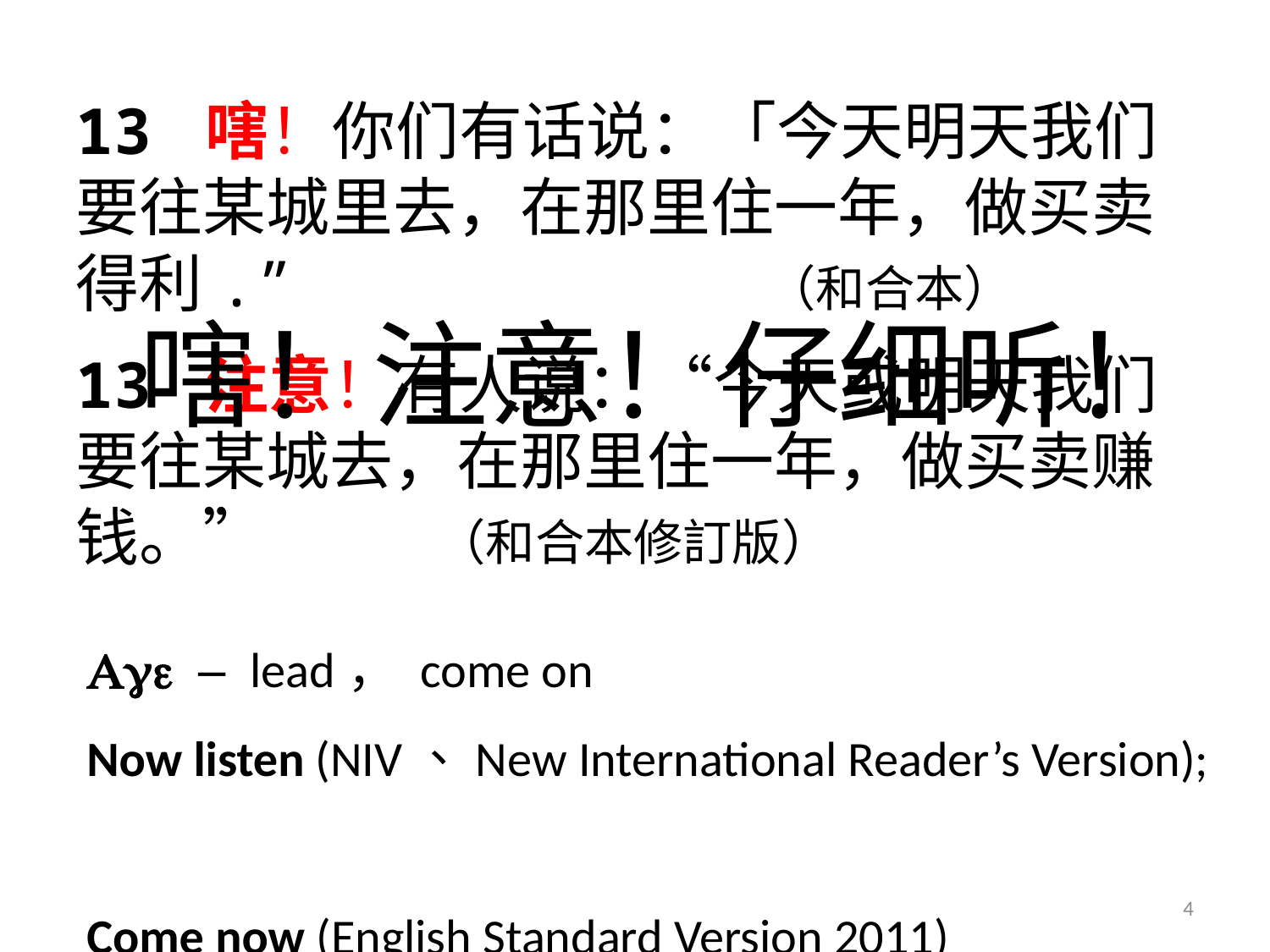

13 嗐！你们有话说：「今天明天我们要往某城里去，在那里住一年，做买卖 得利.”            （和合本）
嗐！注意！仔细听！
13 注意！有人说：“今天或明天我们要往某城去，在那里住一年，做买卖赚钱。”            （和合本修訂版）
Αγε – lead， come on
Now listen (NIV、New International Reader’s Version);
Come now (English Standard Version 2011)
4